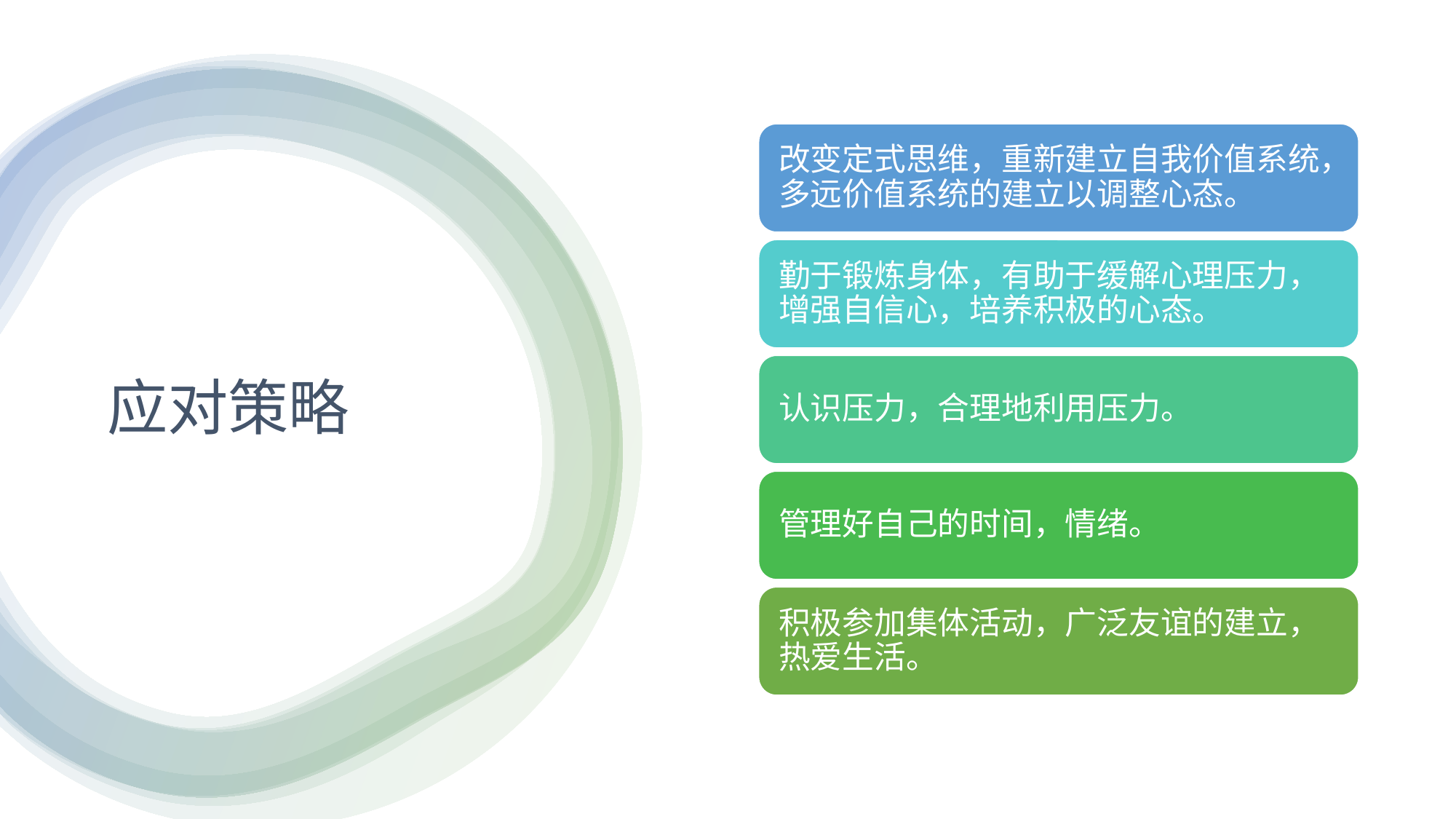

改变定式思维，重新建立自我价值系统，多远价值系统的建立以调整心态。
勤于锻炼身体，有助于缓解心理压力，增强自信心，培养积极的心态。
认识压力，合理地利用压力。
管理好自己的时间，情绪。
积极参加集体活动，广泛友谊的建立，热爱生活。
# 应对策略